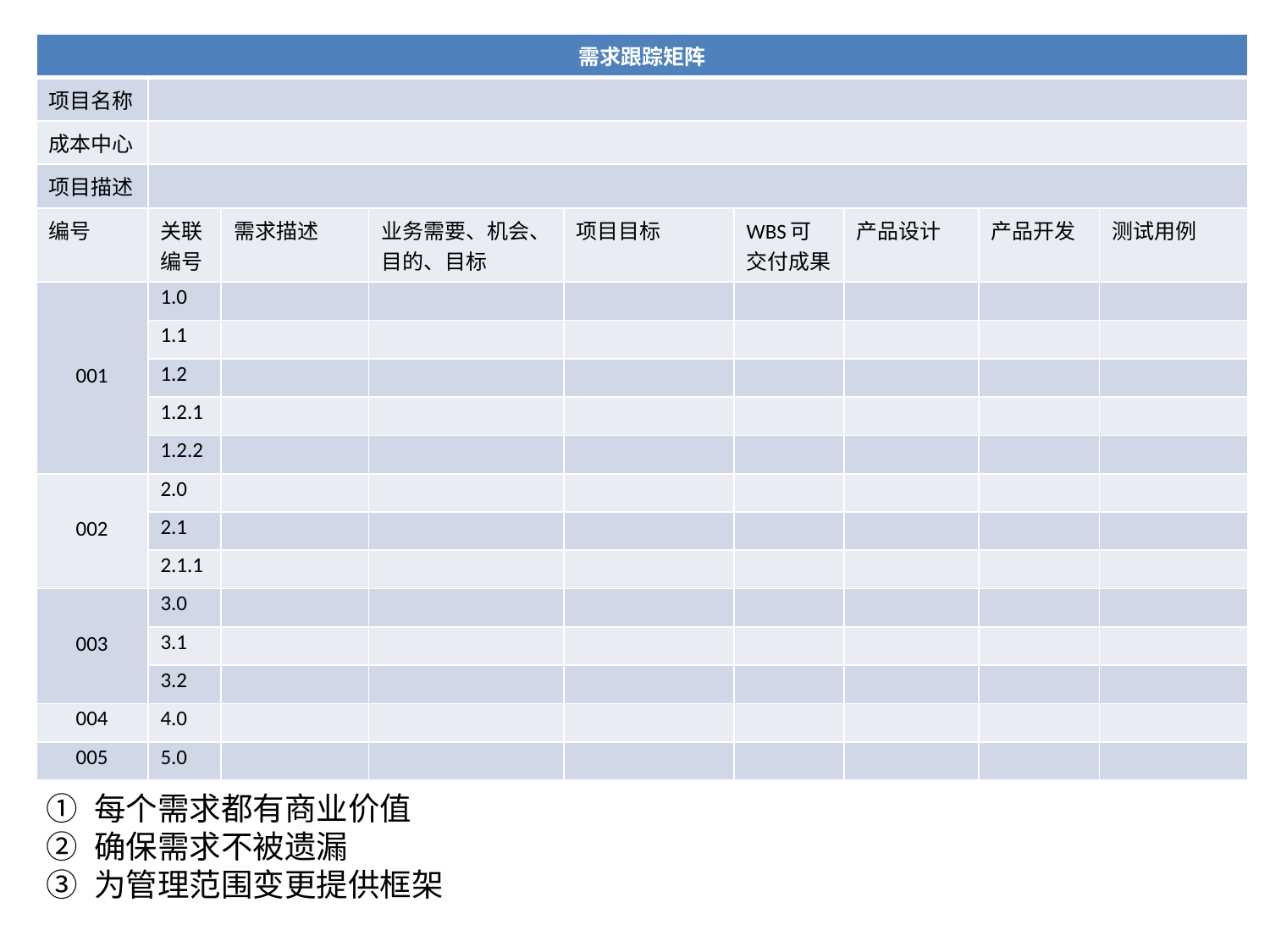

| 需求跟踪矩阵 |  |  |  |  |  |  |  |  |
| --- | --- | --- | --- | --- | --- | --- | --- | --- |
| 项目名称 |  |  |  |  |  |  |  |  |
| 成本中心 |  |  |  |  |  |  |  |  |
| 项目描述 |  |  |  |  |  |  |  |  |
| 编号 | 关联编号 | 需求描述 | 业务需要、机会、目的、目标 | 项目目标 | WBS可交付成果 | 产品设计 | 产品开发 | 测试用例 |
| 001 | 1.0 |  |  |  |  |  |  |  |
|  | 1.1 |  |  |  |  |  |  |  |
|  | 1.2 |  |  |  |  |  |  |  |
|  | 1.2.1 |  |  |  |  |  |  |  |
|  | 1.2.2 |  |  |  |  |  |  |  |
| 002 | 2.0 |  |  |  |  |  |  |  |
|  | 2.1 |  |  |  |  |  |  |  |
|  | 2.1.1 |  |  |  |  |  |  |  |
| 003 | 3.0 |  |  |  |  |  |  |  |
|  | 3.1 |  |  |  |  |  |  |  |
|  | 3.2 |  |  |  |  |  |  |  |
| 004 | 4.0 |  |  |  |  |  |  |  |
| 005 | 5.0 |  |  |  |  |  |  |  |
每个需求都有商业价值
确保需求不被遗漏
为管理范围变更提供框架